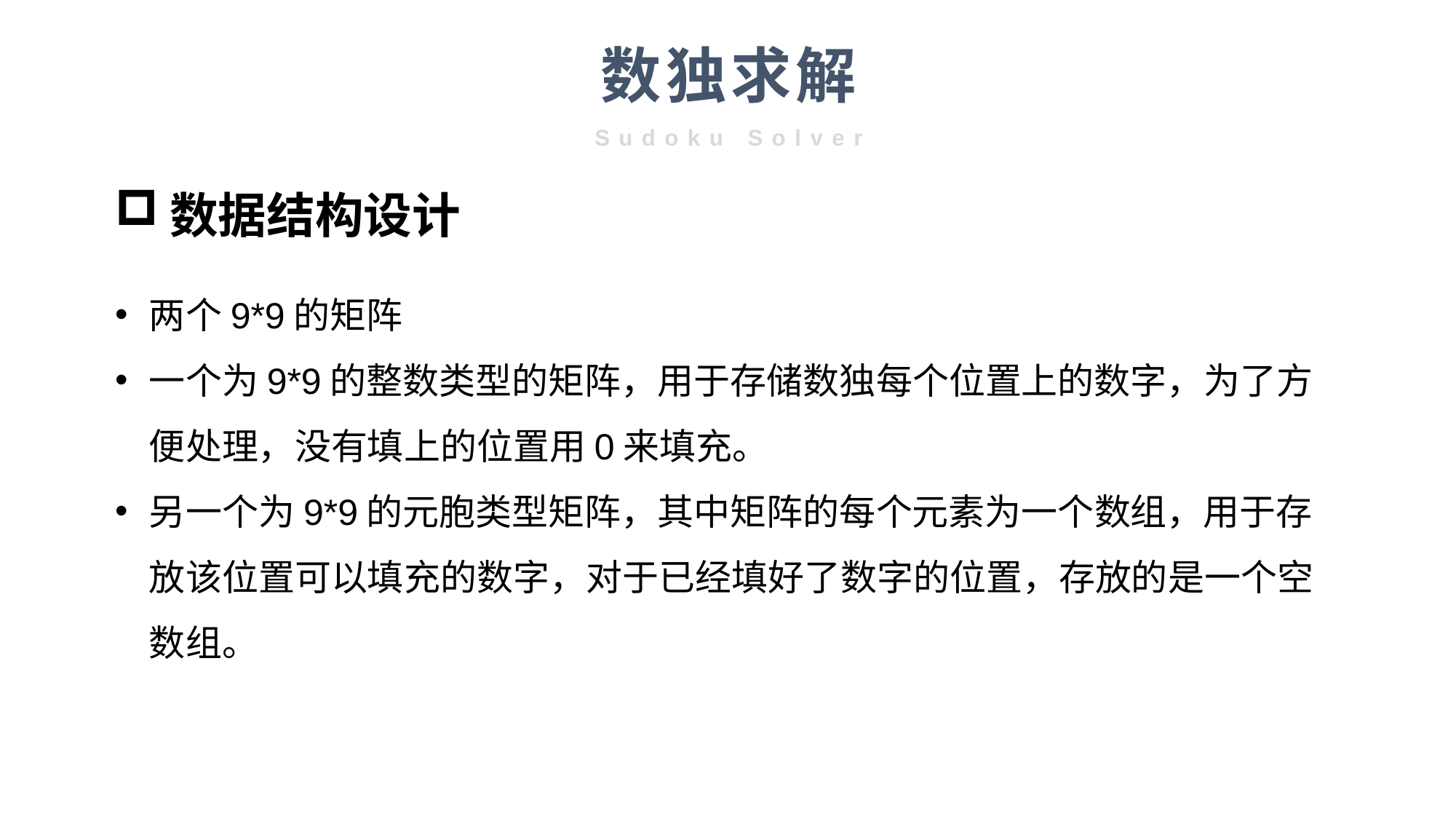

数独求解
Sudoku Solver
数据结构设计
两个9*9的矩阵
一个为9*9的整数类型的矩阵，用于存储数独每个位置上的数字，为了方便处理，没有填上的位置用0来填充。
另一个为9*9的元胞类型矩阵，其中矩阵的每个元素为一个数组，用于存放该位置可以填充的数字，对于已经填好了数字的位置，存放的是一个空数组。